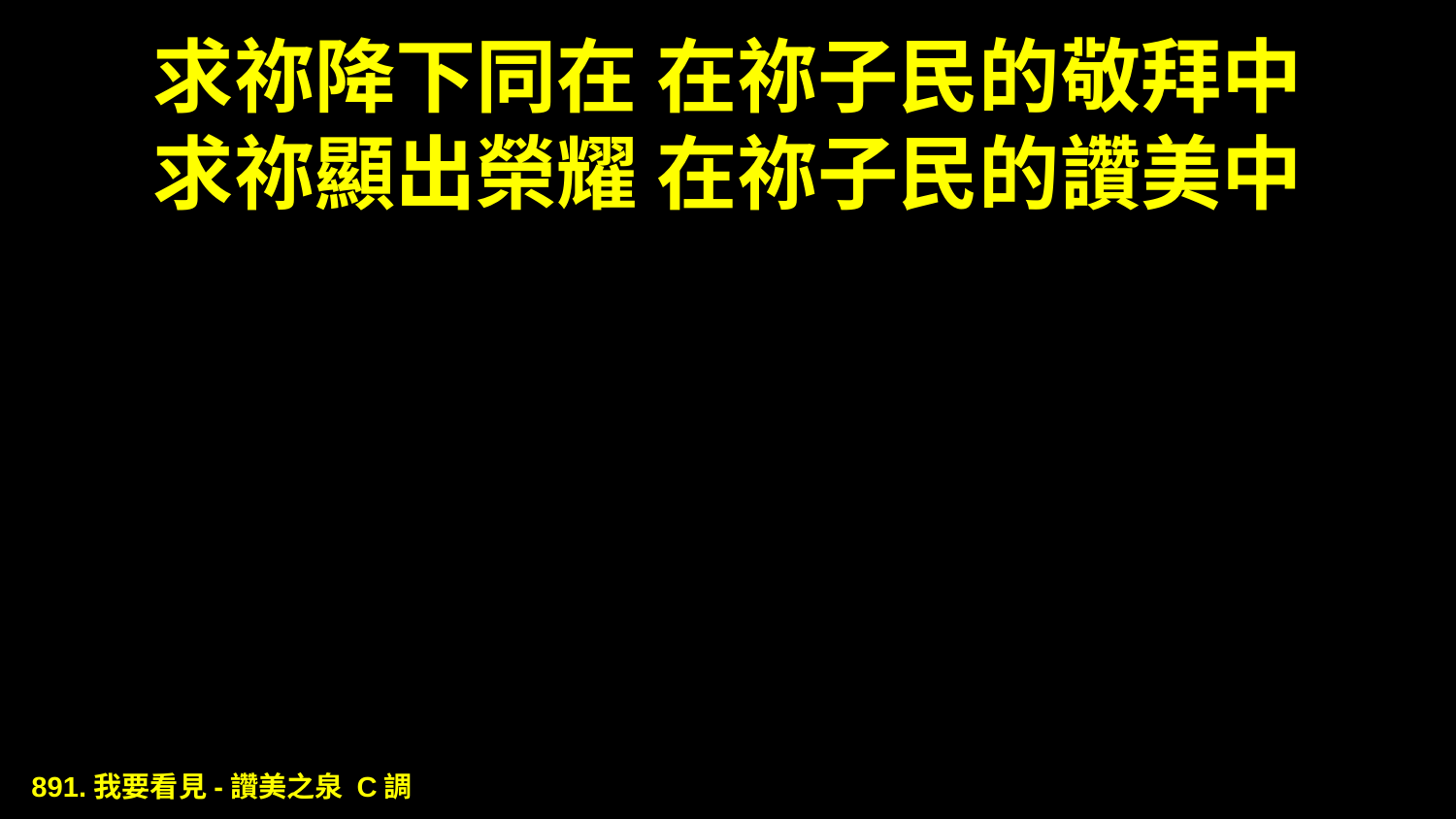

# 求祢降下同在 在祢子民的敬拜中 求祢顯出榮耀 在祢子民的讚美中
891.我要看見-讚美之泉 C調